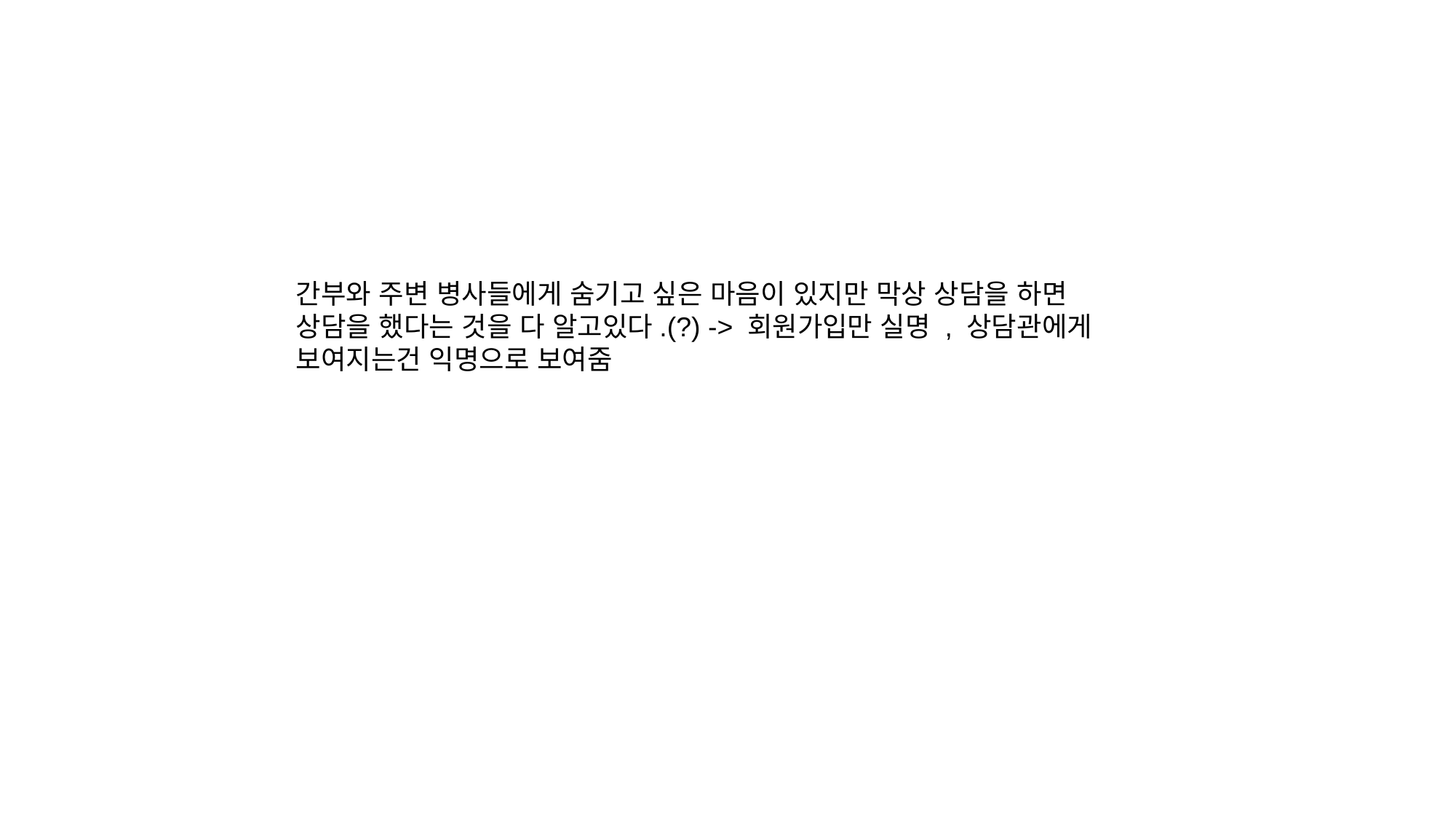

간부와 주변 병사들에게 숨기고 싶은 마음이 있지만 막상 상담을 하면 상담을 했다는 것을 다 알고있다.(?) -> 회원가입만 실명 , 상담관에게 보여지는건 익명으로 보여줌